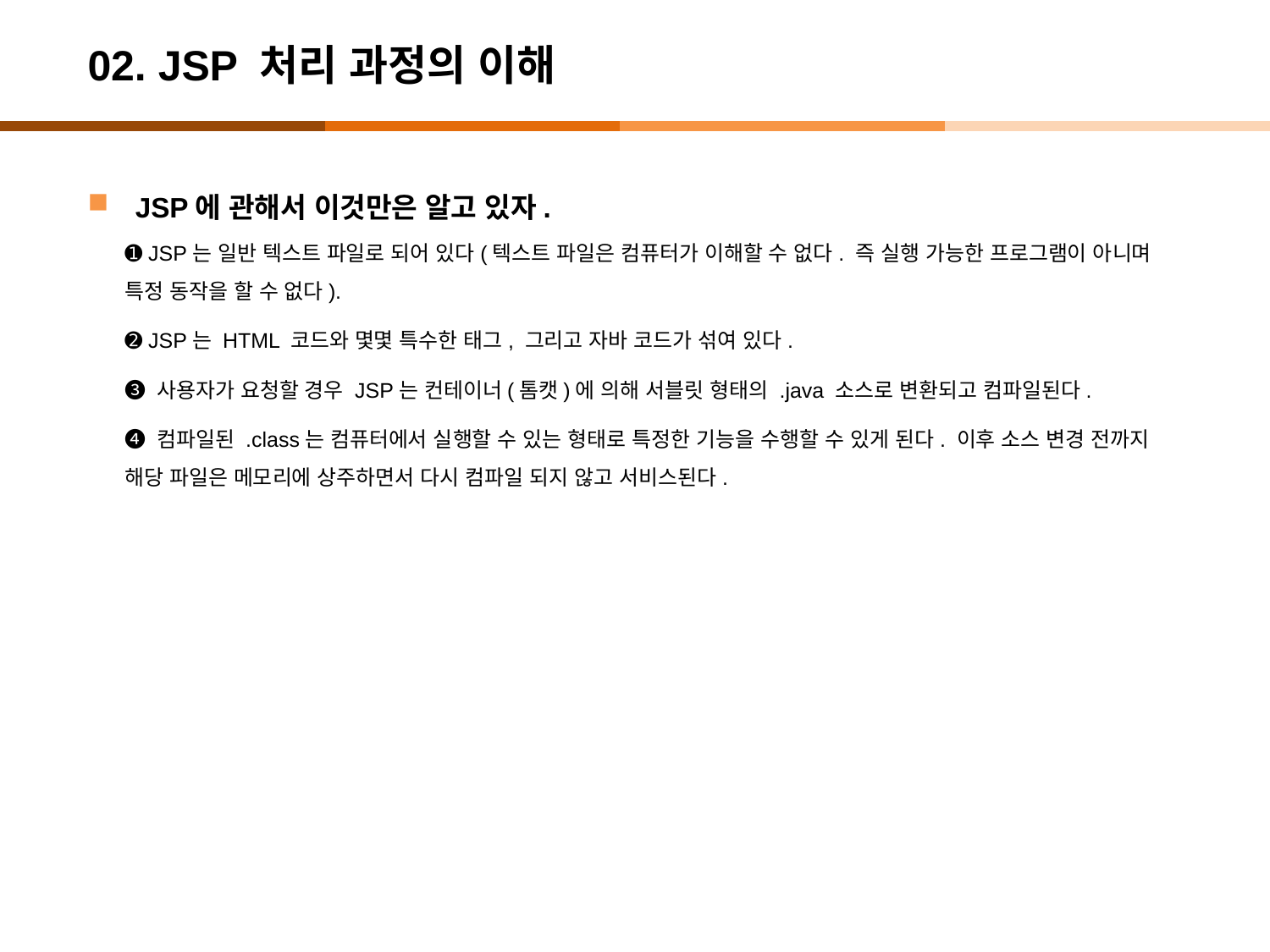

# 02. JSP 처리 과정의 이해
JSP에 관해서 이것만은 알고 있자.
➊ JSP는 일반 텍스트 파일로 되어 있다(텍스트 파일은 컴퓨터가 이해할 수 없다. 즉 실행 가능한 프로그램이 아니며 특정 동작을 할 수 없다).
➋ JSP는 HTML 코드와 몇몇 특수한 태그, 그리고 자바 코드가 섞여 있다.
➌ 사용자가 요청할 경우 JSP는 컨테이너(톰캣)에 의해 서블릿 형태의 .java 소스로 변환되고 컴파일된다.
➍ 컴파일된 .class는 컴퓨터에서 실행할 수 있는 형태로 특정한 기능을 수행할 수 있게 된다. 이후 소스 변경 전까지 해당 파일은 메모리에 상주하면서 다시 컴파일 되지 않고 서비스된다.